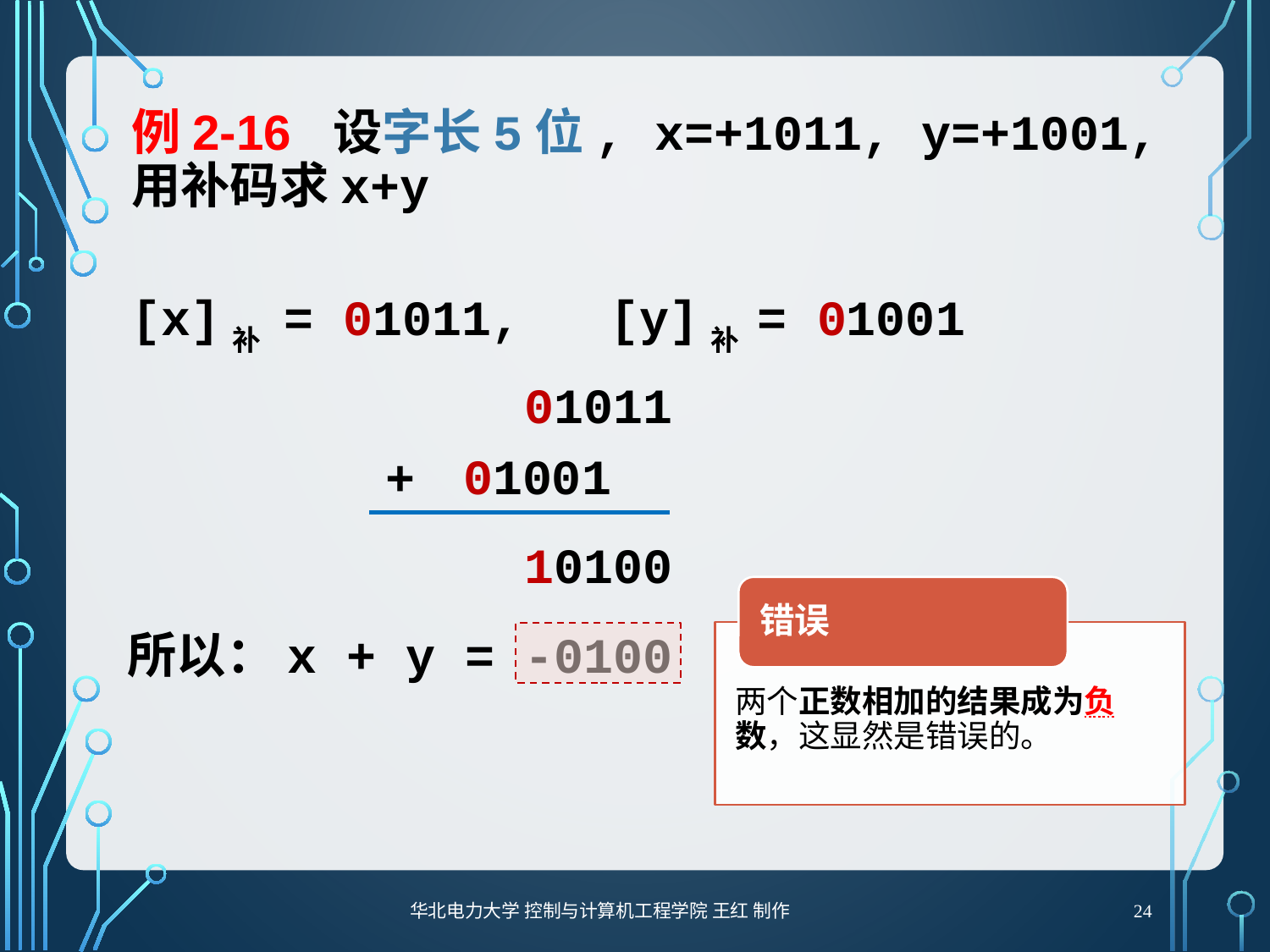

# 例2-16 设字长5位, x=+1011, y=+1001, 用补码求x+y
[x]补 = 01011,   [y]补 = 01001

01011
01001
+
10100
两个正数相加的结果成为负数，这显然是错误的。
错误
所以：x + y = -0100

24
华北电力大学 控制与计算机工程学院 王红 制作